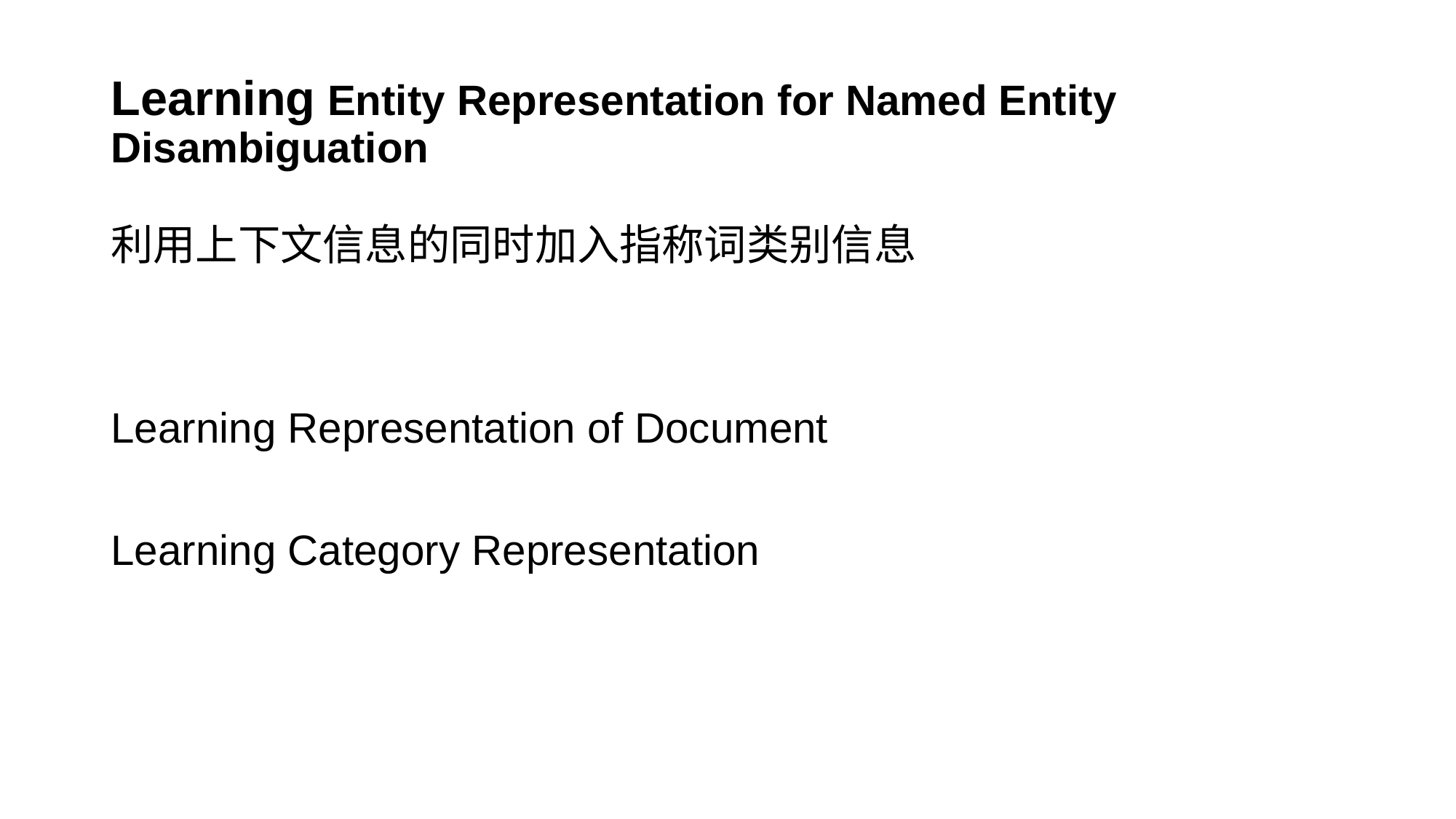

# Learning Entity Representation for Named Entity Disambiguation
利用上下文信息的同时加入指称词类别信息

Learning Representation of Document

Learning Category Representation